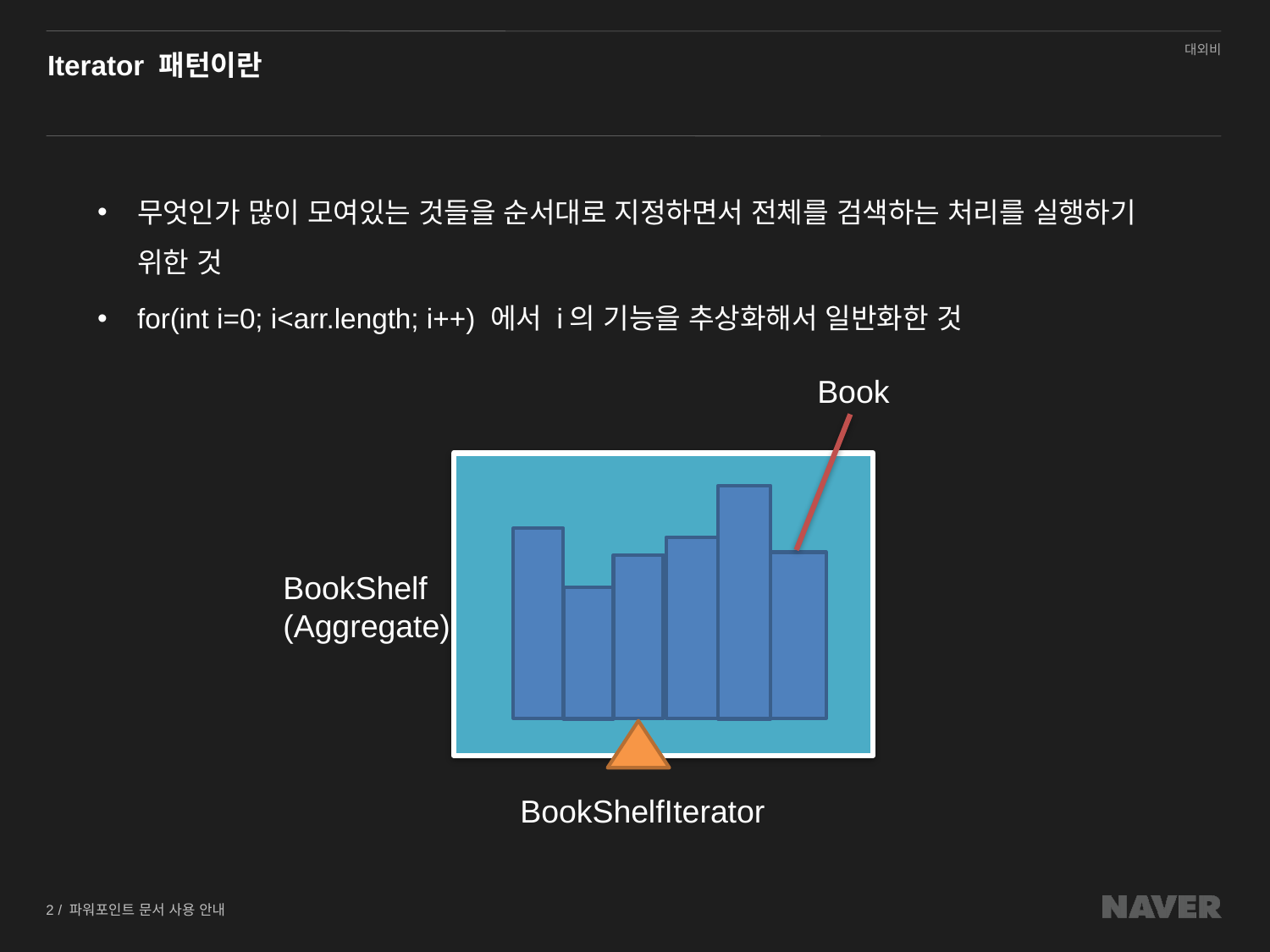

# Iterator 패턴이란
무엇인가 많이 모여있는 것들을 순서대로 지정하면서 전체를 검색하는 처리를 실행하기 위한 것
for(int i=0; i<arr.length; i++) 에서 i의 기능을 추상화해서 일반화한 것

Book

BookShelf
(Aggregate)

BookShelfIterator